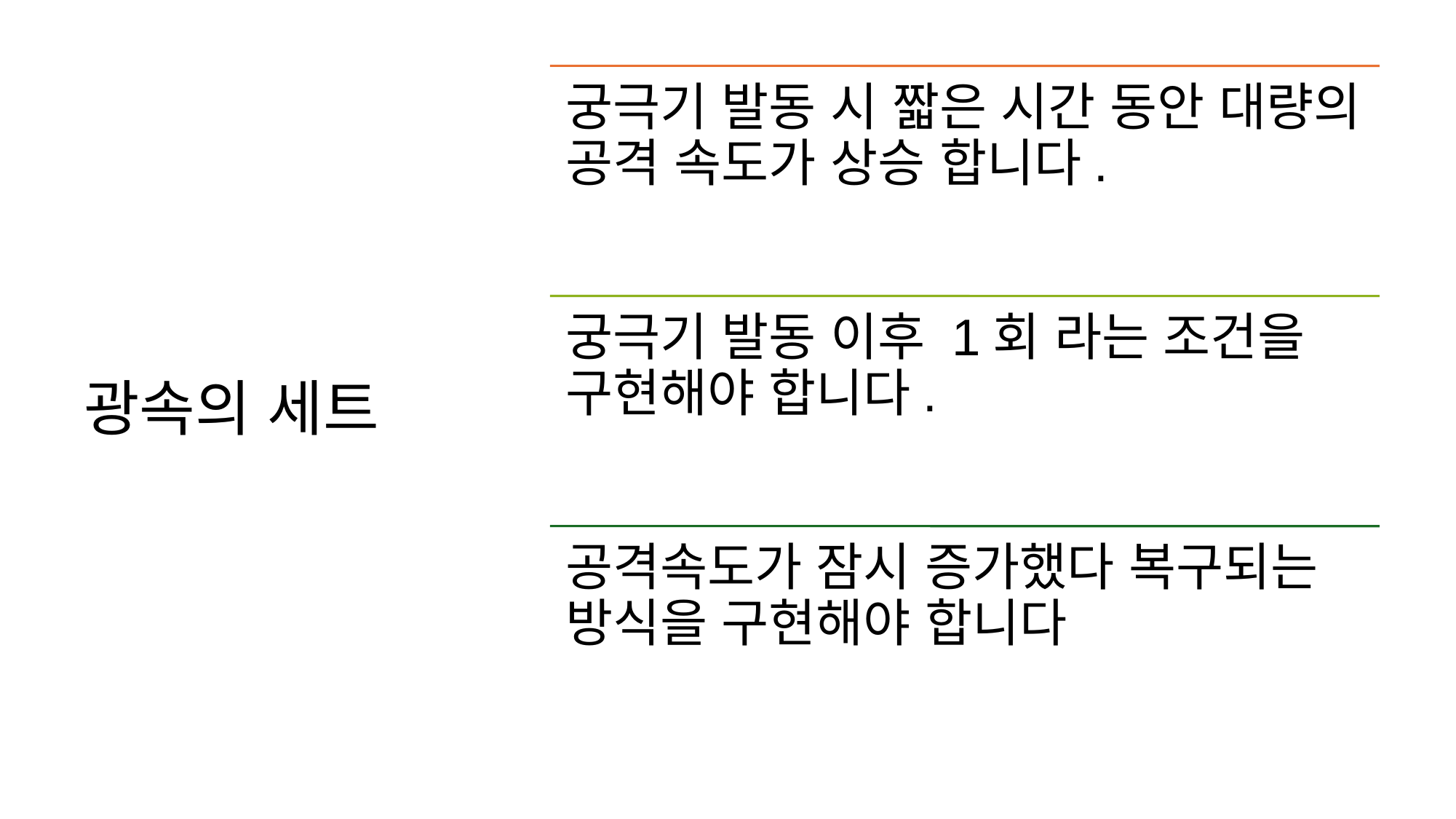

# 광속의 세트
궁극기 발동 시 짧은 시간 동안 대량의 공격 속도가 상승 합니다.
궁극기 발동 이후 1회 라는 조건을 구현해야 합니다.
공격속도가 잠시 증가했다 복구되는 방식을 구현해야 합니다